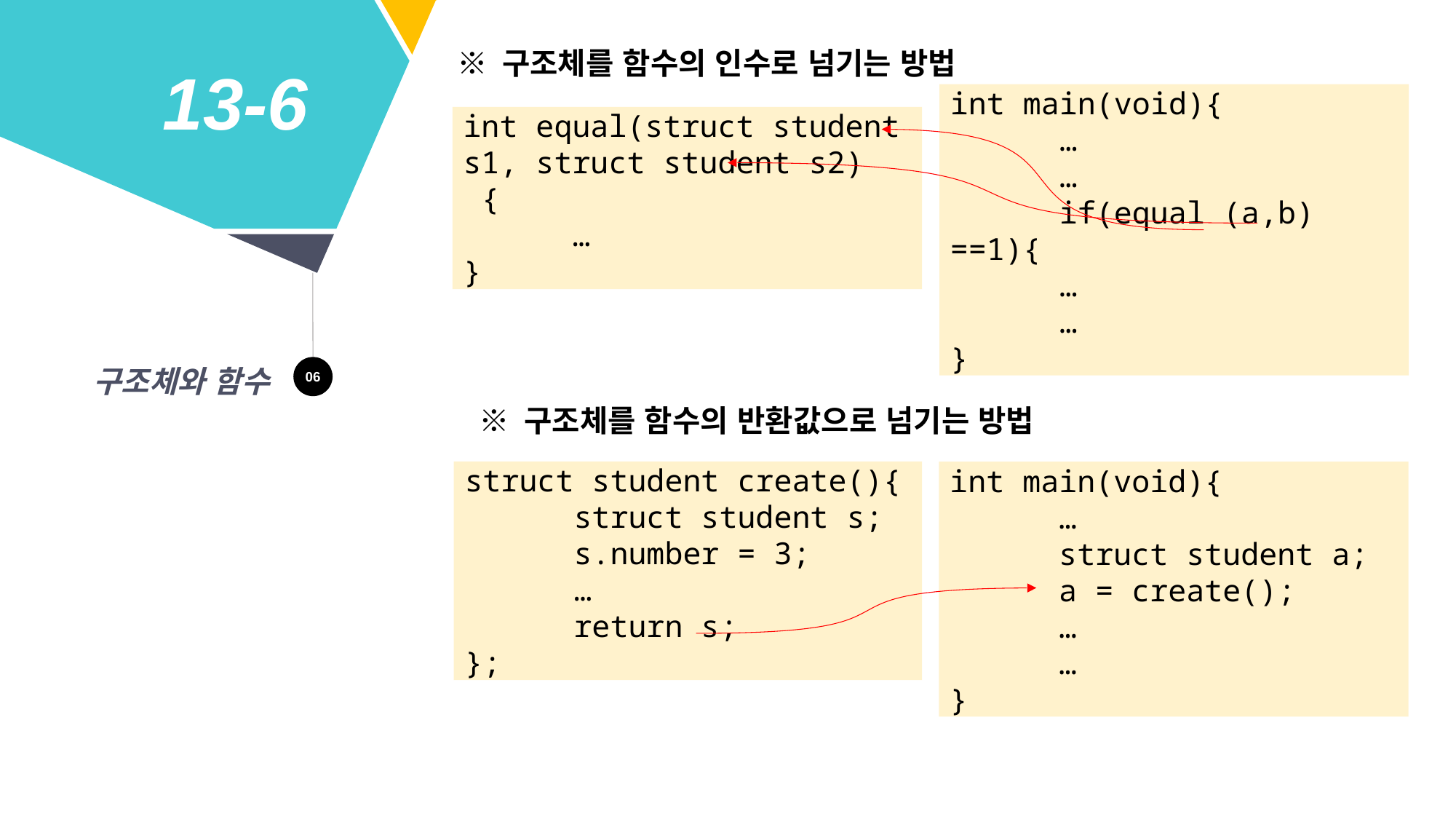

※ 구조체를 함수의 인수로 넘기는 방법
13-6
int main(void){
	…
	…
	if(equal (a,b) ==1){
	…
	…
}
int equal(struct student s1, struct student s2)
 {
	…
}
06
구조체와 함수
※ 구조체를 함수의 반환값으로 넘기는 방법
struct student create(){
	struct student s;
	s.number = 3;
	…
	return s;
};
int main(void){
	…
	struct student a;
	a = create();
	…
	…
}